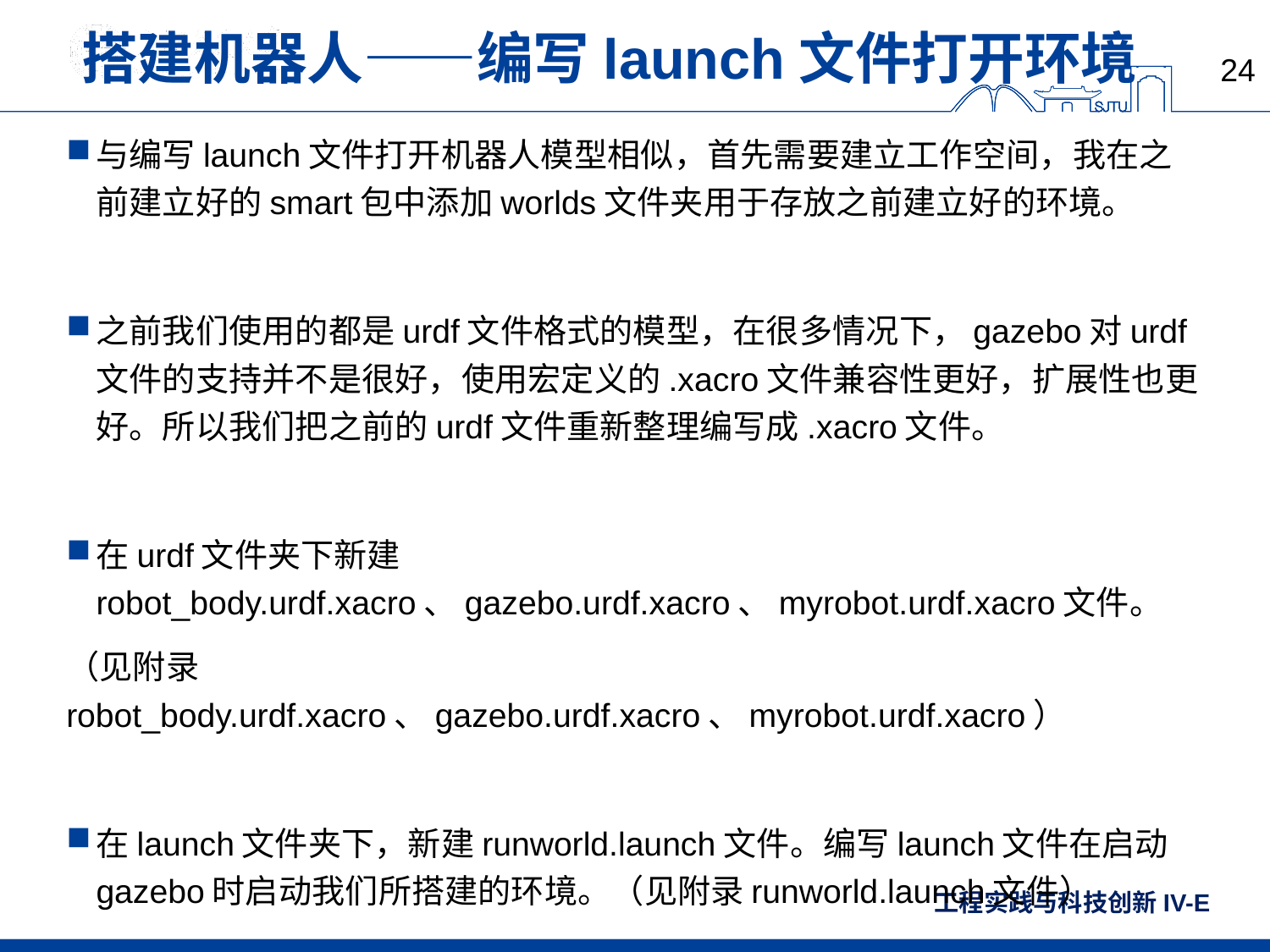

# 搭建机器人——编写launch文件打开环境
24
与编写launch文件打开机器人模型相似，首先需要建立工作空间，我在之前建立好的smart包中添加worlds文件夹用于存放之前建立好的环境。

之前我们使用的都是urdf文件格式的模型，在很多情况下，gazebo对urdf文件的支持并不是很好，使用宏定义的.xacro文件兼容性更好，扩展性也更好。所以我们把之前的urdf文件重新整理编写成.xacro文件。

在urdf文件夹下新建robot_body.urdf.xacro、gazebo.urdf.xacro、myrobot.urdf.xacro文件。
（见附录robot_body.urdf.xacro、gazebo.urdf.xacro、myrobot.urdf.xacro）

在launch文件夹下，新建runworld.launch文件。编写launch文件在启动gazebo时启动我们所搭建的环境。（见附录runworld.launch文件）